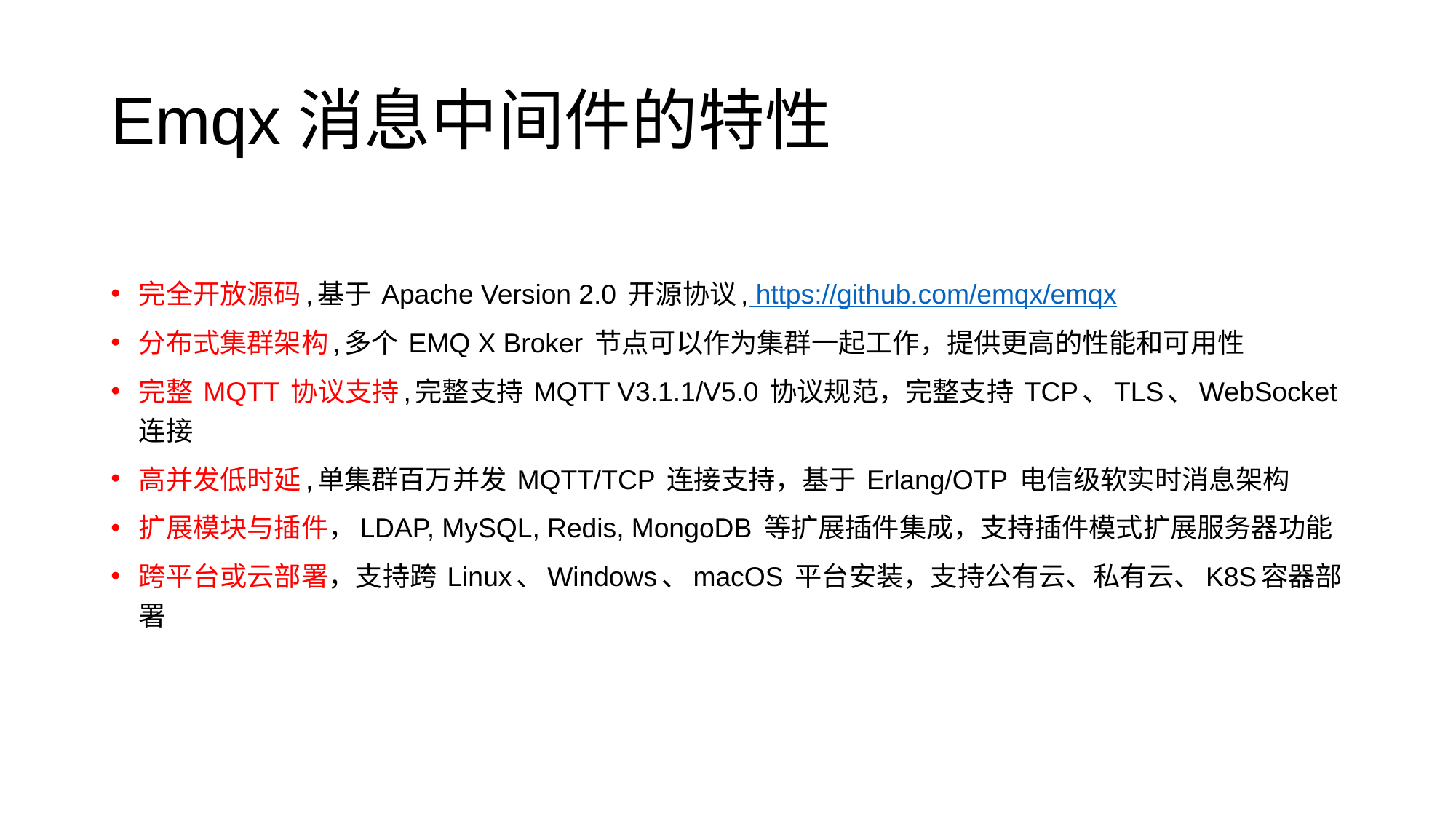

# Emqx消息中间件的特性
完全开放源码,基于 Apache Version 2.0 开源协议, https://github.com/emqx/emqx
分布式集群架构,多个 EMQ X Broker 节点可以作为集群一起工作，提供更高的性能和可用性
完整 MQTT 协议支持,完整支持 MQTT V3.1.1/V5.0 协议规范，完整支持 TCP、TLS、WebSocket 连接
高并发低时延,单集群百万并发 MQTT/TCP 连接支持，基于 Erlang/OTP 电信级软实时消息架构
扩展模块与插件，LDAP, MySQL, Redis, MongoDB 等扩展插件集成，支持插件模式扩展服务器功能
跨平台或云部署，支持跨 Linux、Windows、macOS 平台安装，支持公有云、私有云、K8S容器部署